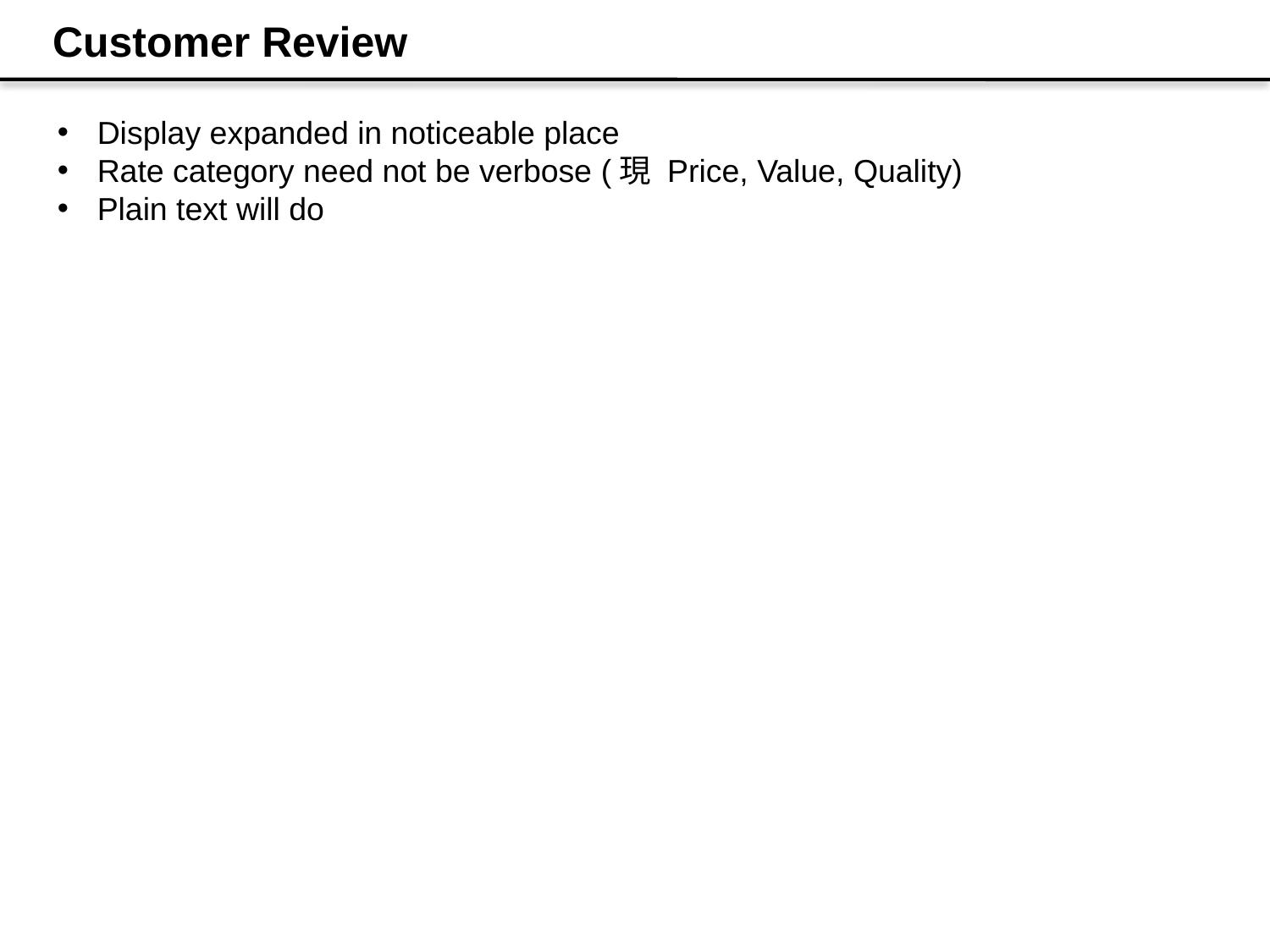

Customer Review
Display expanded in noticeable place
Rate category need not be verbose (現 Price, Value, Quality)
Plain text will do